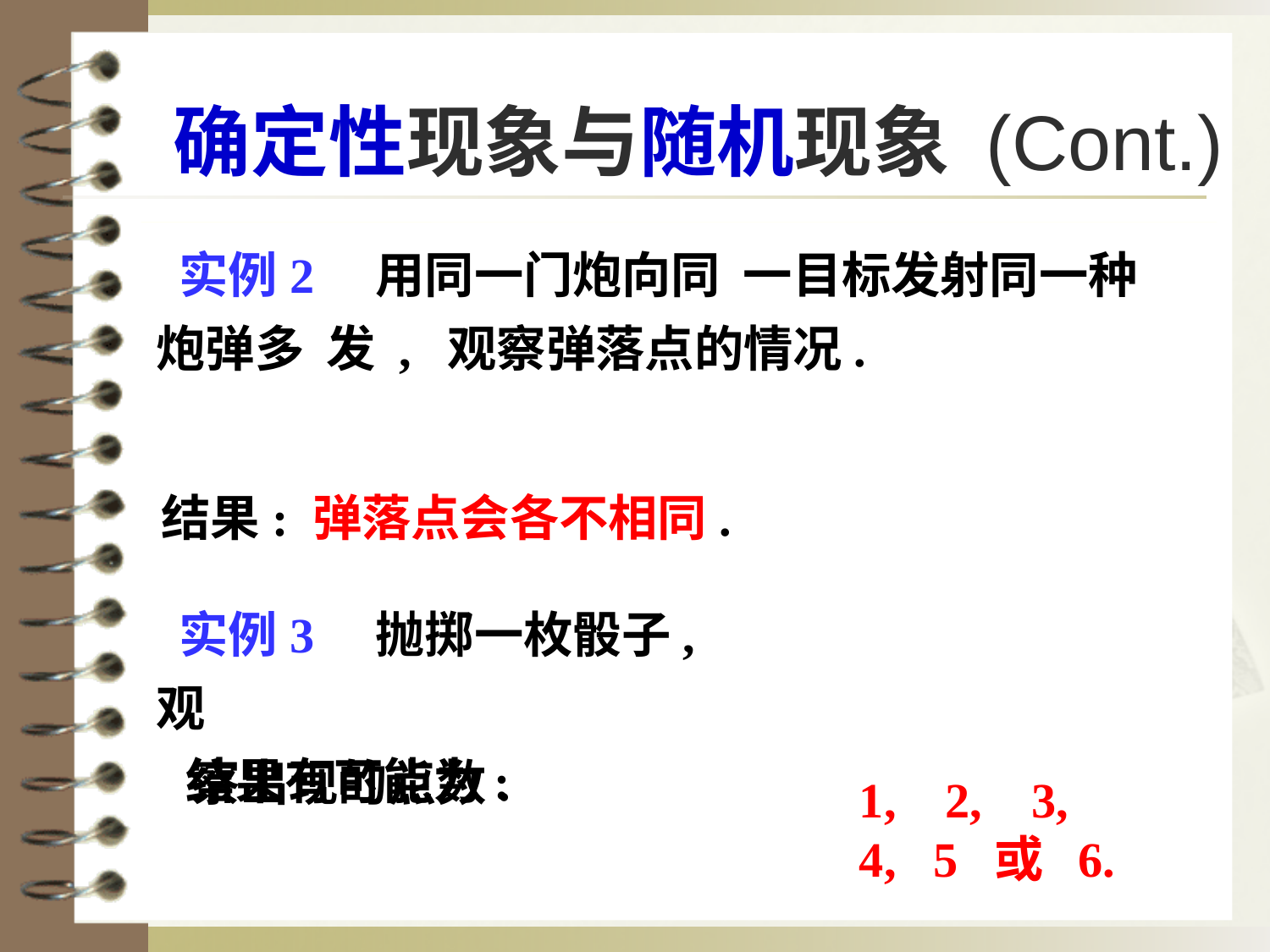

# 确定性现象与随机现象 (Cont.)
 实例2    用同一门炮向同  一目标发射同一种炮弹多  发 ,  观察弹落点的情况.
结果: 弹落点会各不相同.
 实例3    抛掷一枚骰子,观
  察出现的点数.
结果有可能为:
1,    2,    3,
4,   5  或  6.